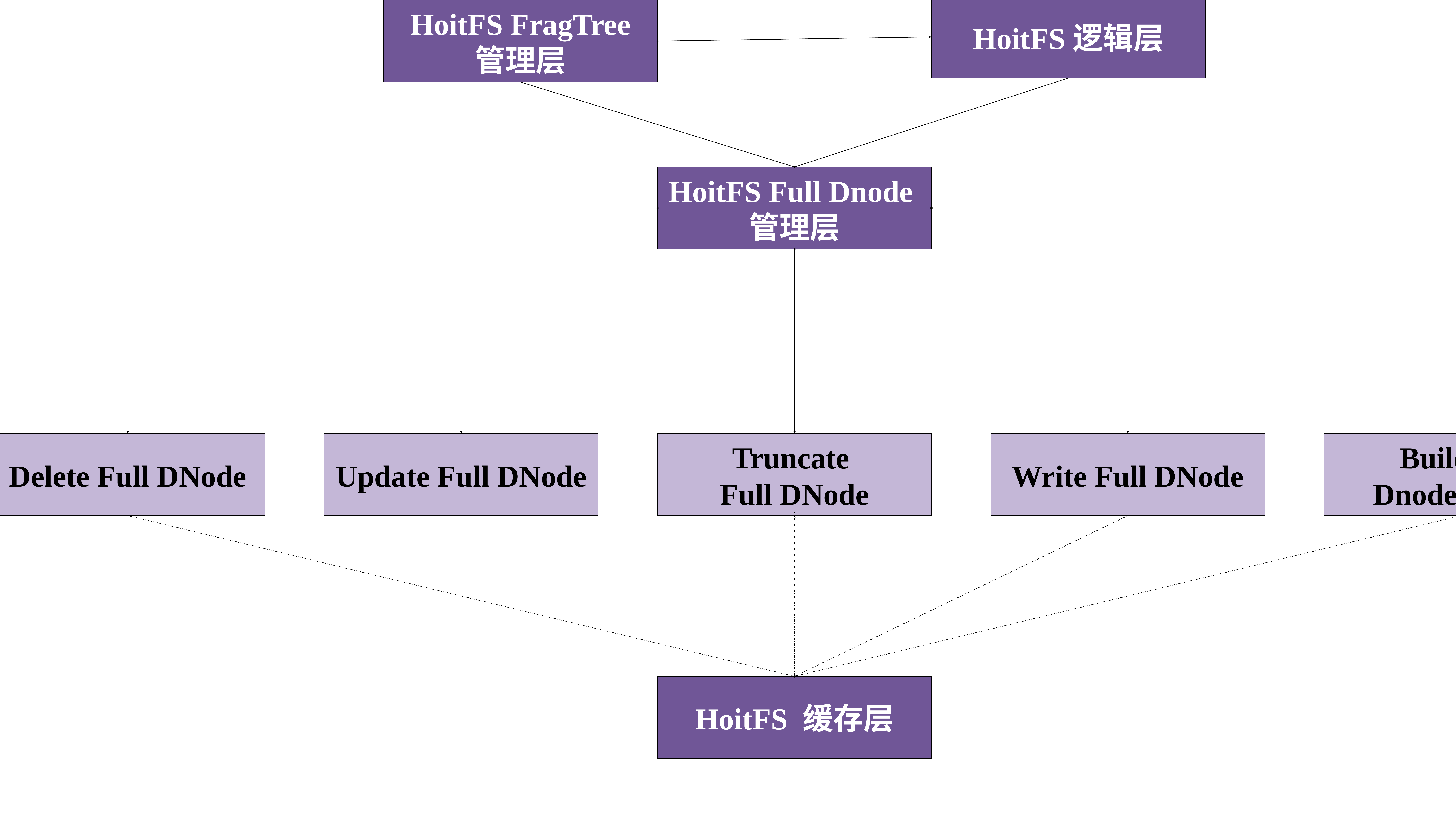

HoitFS FragTree
管理层
HoitFS逻辑层
HoitFS Full Dnode管理层
Truncate
Full DNode
Delete Full DNode
Update Full DNode
Write Full DNode
 Build Full Dnode/Dirent
HoitFS 缓存层